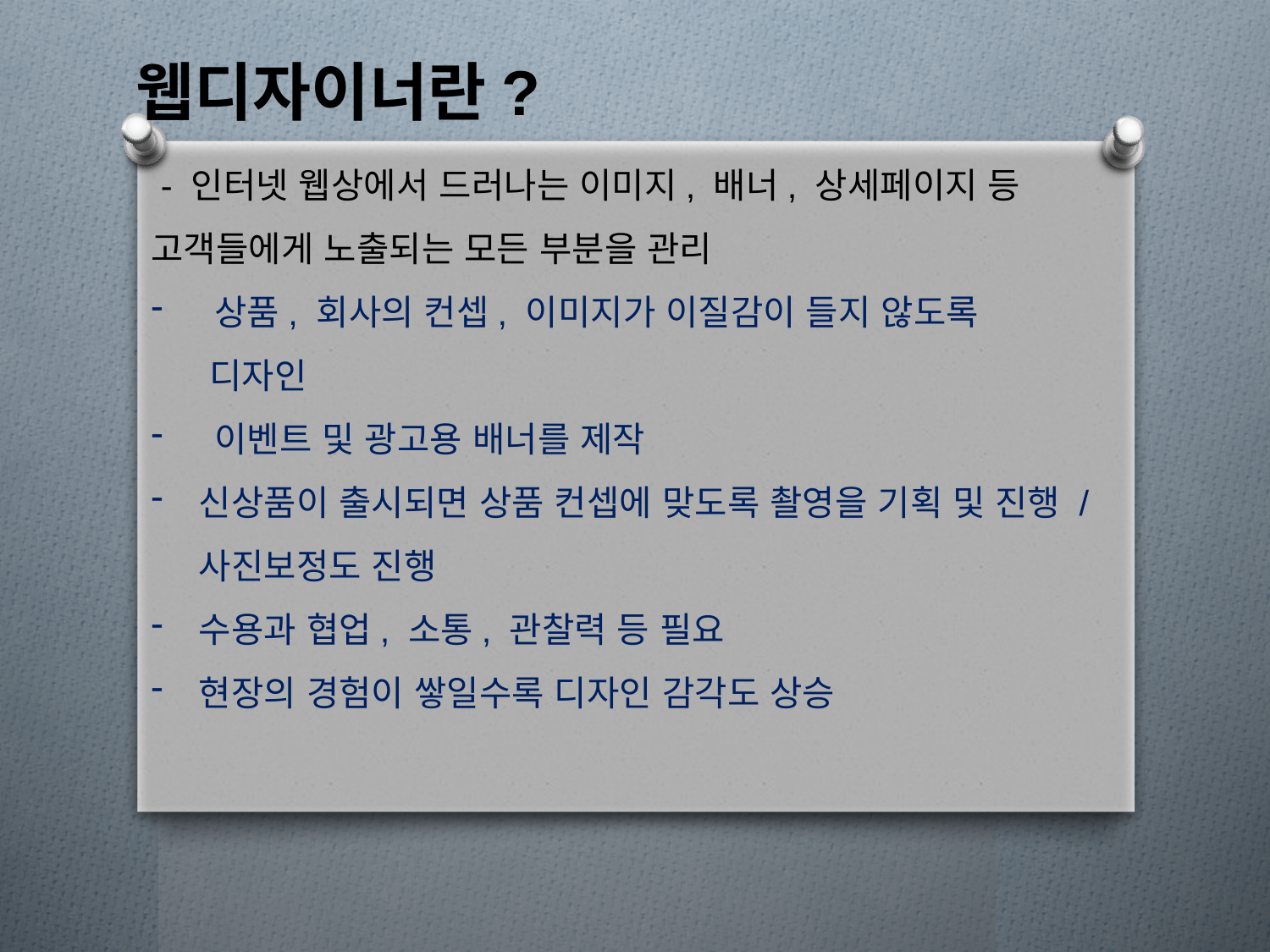

웹디자이너란?
 - 인터넷 웹상에서 드러나는 이미지, 배너, 상세페이지 등 고객들에게 노출되는 모든 부분을 관리
상품, 회사의 컨셉, 이미지가 이질감이 들지 않도록
     디자인
이벤트 및 광고용 배너를 제작
신상품이 출시되면 상품 컨셉에 맞도록 촬영을 기획 및 진행 / 사진보정도 진행
수용과 협업, 소통, 관찰력 등 필요
현장의 경험이 쌓일수록 디자인 감각도 상승